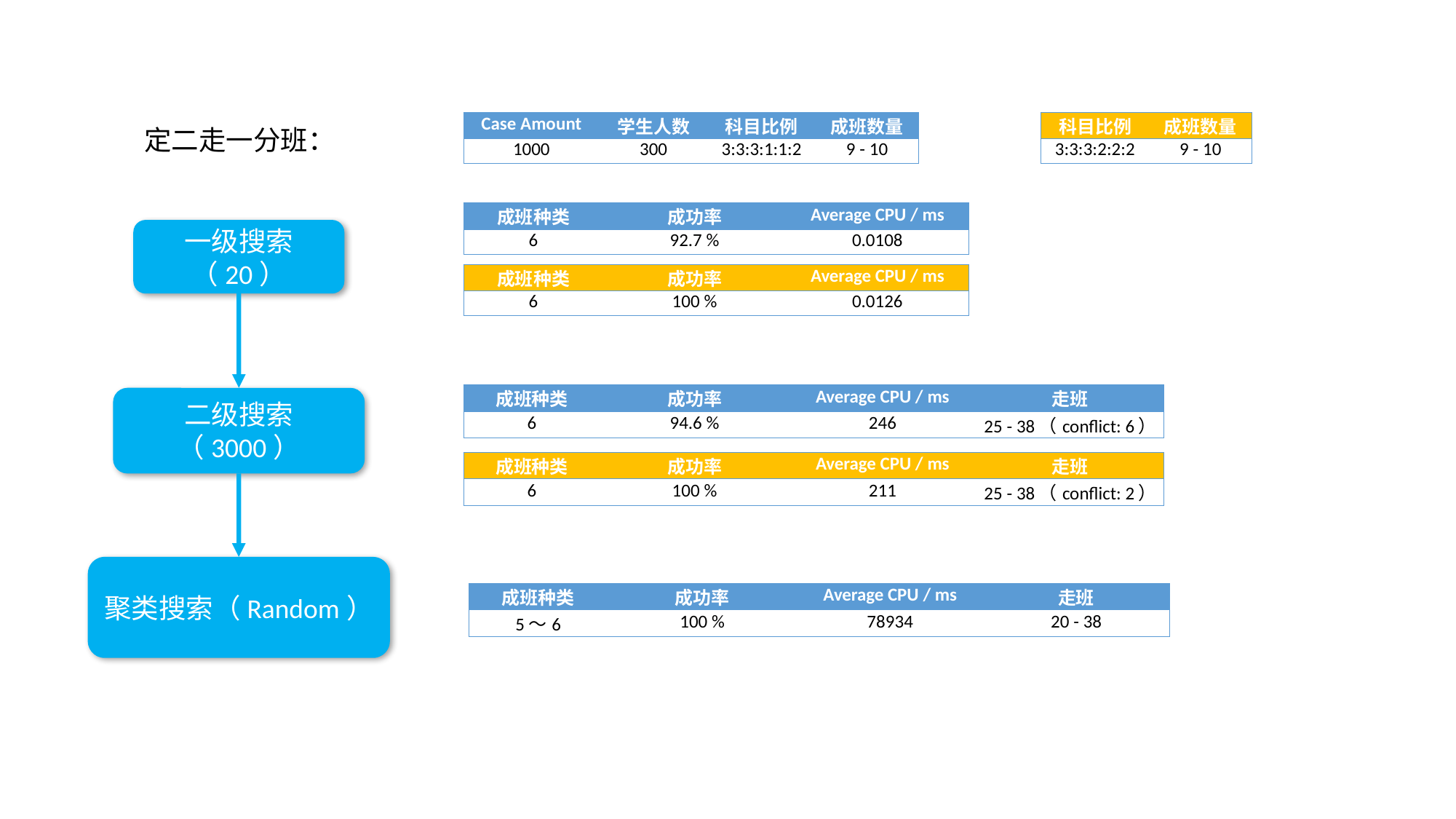

| Case Amount | 学生人数 | 科目比例 | 成班数量 |
| --- | --- | --- | --- |
| 1000 | 300 | 3:3:3:1:1:2 | 9 - 10 |
| 科目比例 | 成班数量 |
| --- | --- |
| 3:3:3:2:2:2 | 9 - 10 |
定二走一分班：
| 成班种类 | 成功率 | Average CPU / ms |
| --- | --- | --- |
| 6 | 92.7 % | 0.0108 |
一级搜索（20）
| 成班种类 | 成功率 | Average CPU / ms |
| --- | --- | --- |
| 6 | 100 % | 0.0126 |
| 成班种类 | 成功率 | Average CPU / ms | 走班 |
| --- | --- | --- | --- |
| 6 | 94.6 % | 246 | 25 - 38（conflict: 6） |
二级搜索（3000）
| 成班种类 | 成功率 | Average CPU / ms | 走班 |
| --- | --- | --- | --- |
| 6 | 100 % | 211 | 25 - 38（conflict: 2） |
聚类搜索（Random）
| 成班种类 | 成功率 | Average CPU / ms | 走班 |
| --- | --- | --- | --- |
| 5～6 | 100 % | 78934 | 20 - 38 |